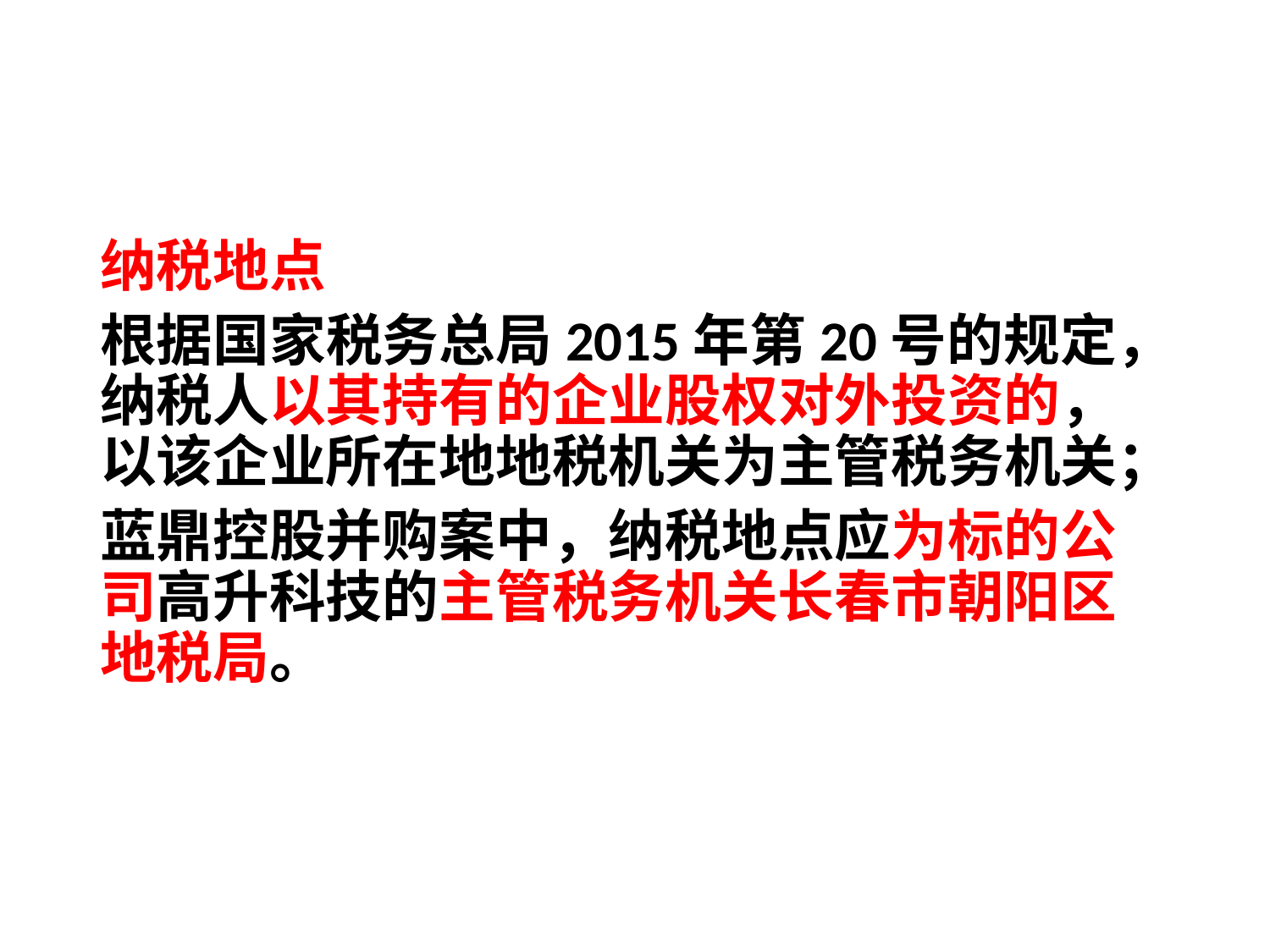

#
纳税地点
根据国家税务总局2015年第20号的规定，纳税人以其持有的企业股权对外投资的，以该企业所在地地税机关为主管税务机关；
蓝鼎控股并购案中，纳税地点应为标的公司高升科技的主管税务机关长春市朝阳区地税局。